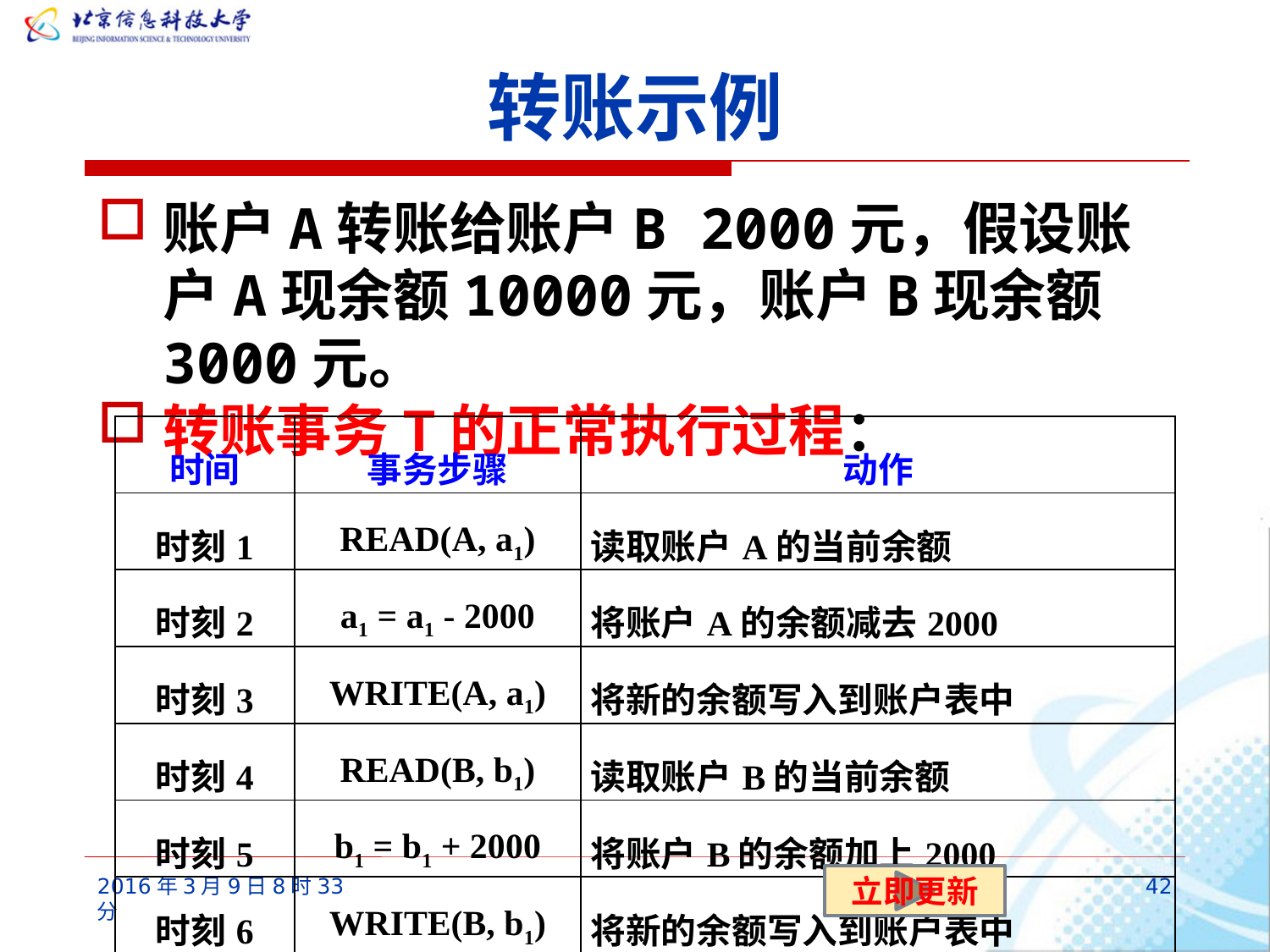

# 转账示例
账户A转账给账户B 2000元，假设账户A现余额10000元，账户B现余额3000元。
转账事务T的正常执行过程：
| 时间 | 事务步骤 | 动作 |
| --- | --- | --- |
| 时刻1 | READ(A, a1) | 读取账户A的当前余额 |
| 时刻2 | a1 = a1 - 2000 | 将账户A的余额减去2000 |
| 时刻3 | WRITE(A, a1) | 将新的余额写入到账户表中 |
| 时刻4 | READ(B, b1) | 读取账户B的当前余额 |
| 时刻5 | b1 = b1 + 2000 | 将账户B的余额加上2000 |
| 时刻6 | WRITE(B, b1) | 将新的余额写入到账户表中 |
立即更新
2016年3月9日8时33分
42